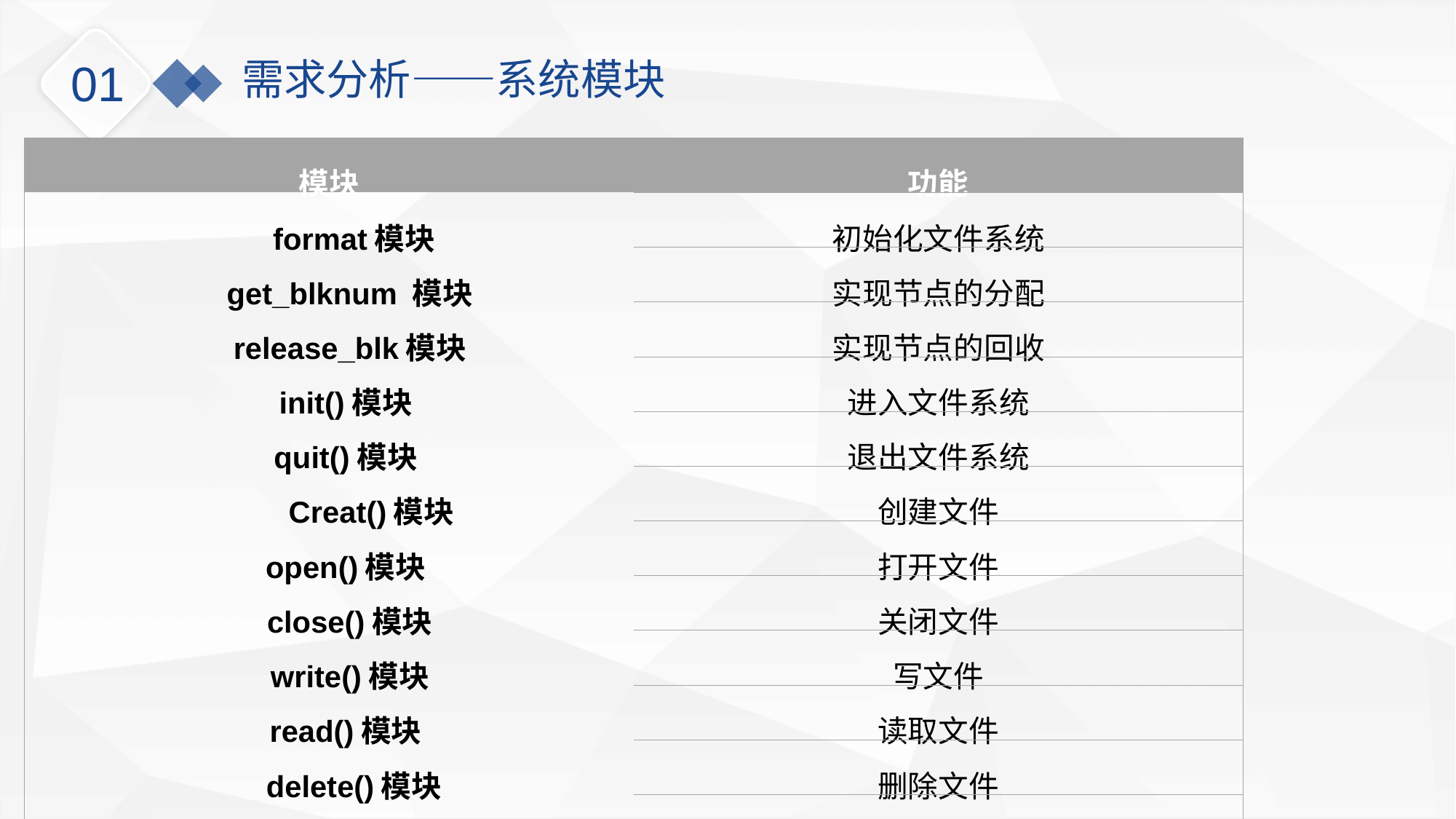

需求分析——系统模块
01

| 模块 | 功能 |
| --- | --- |
| format模块 | 初始化文件系统 |
| get\_blknum 模块 | 实现节点的分配 |
| release\_blk模块 | 实现节点的回收 |
| init()模块 | 进入文件系统 |
| quit()模块 | 退出文件系统 |
| Creat()模块 | 创建文件 |
| open()模块 | 打开文件 |
| close()模块 | 关闭文件 |
| write()模块 | 写文件 |
| read()模块 | 读取文件 |
| delete()模块 | 删除文件 |
| 新增2个模块 find()模块 | 搜索文件 |
| Copy()模块 | 复制文件 |